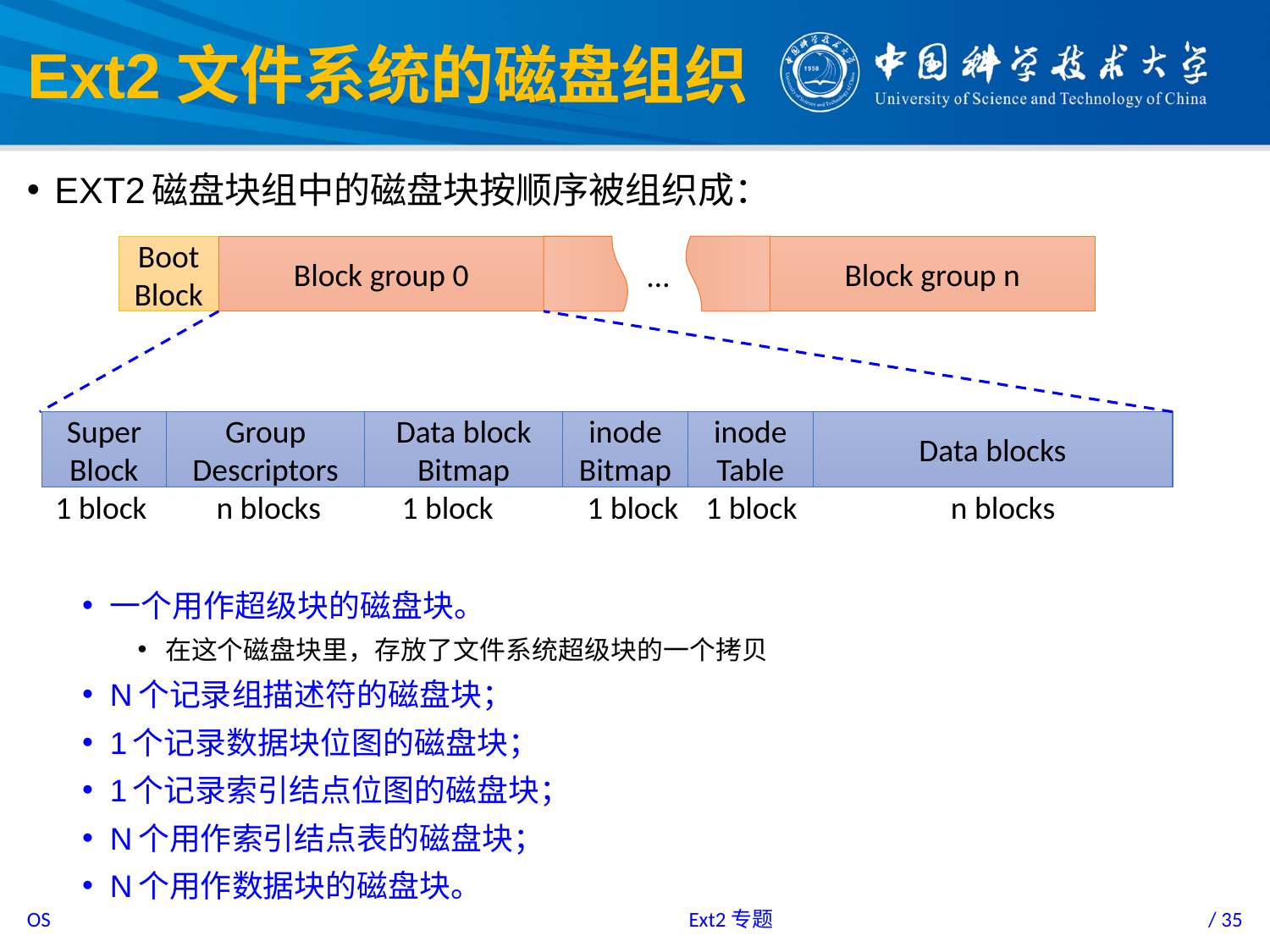

# Ext2文件系统的磁盘组织
EXT2磁盘块组中的磁盘块按顺序被组织成：

一个用作超级块的磁盘块。
在这个磁盘块里，存放了文件系统超级块的一个拷贝
N个记录组描述符的磁盘块；
1个记录数据块位图的磁盘块；
1个记录索引结点位图的磁盘块；
N个用作索引结点表的磁盘块；
N个用作数据块的磁盘块。

Boot Block
Block group 0
Block group n
…
Super
Block
Group
Descriptors
Data block
Bitmap
inode
Bitmap
inode
Table
Data blocks
1 block
n blocks
1 block
1 block
1 block
n blocks
Ext2专题